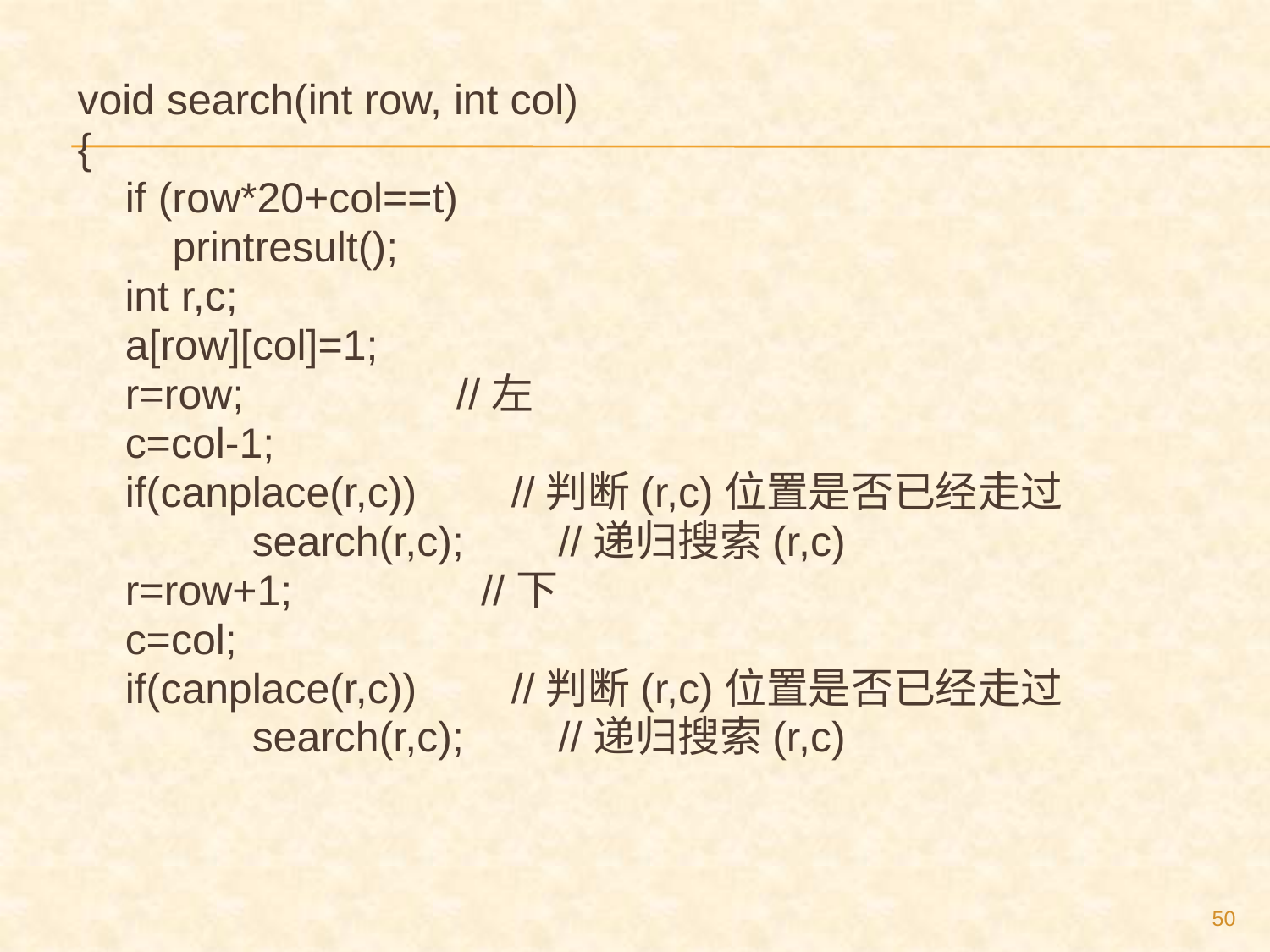

void search(int row, int col)
{
	if (row*20+col==t)
        printresult();
    int r,c;
	a[row][col]=1;
	r=row;                  //左
	c=col-1;
	if(canplace(r,c))        //判断(r,c)位置是否已经走过
		search(r,c);        //递归搜索(r,c)
	r=row+1;                //下
	c=col;
	if(canplace(r,c))        //判断(r,c)位置是否已经走过
		search(r,c);        //递归搜索(r,c)

50